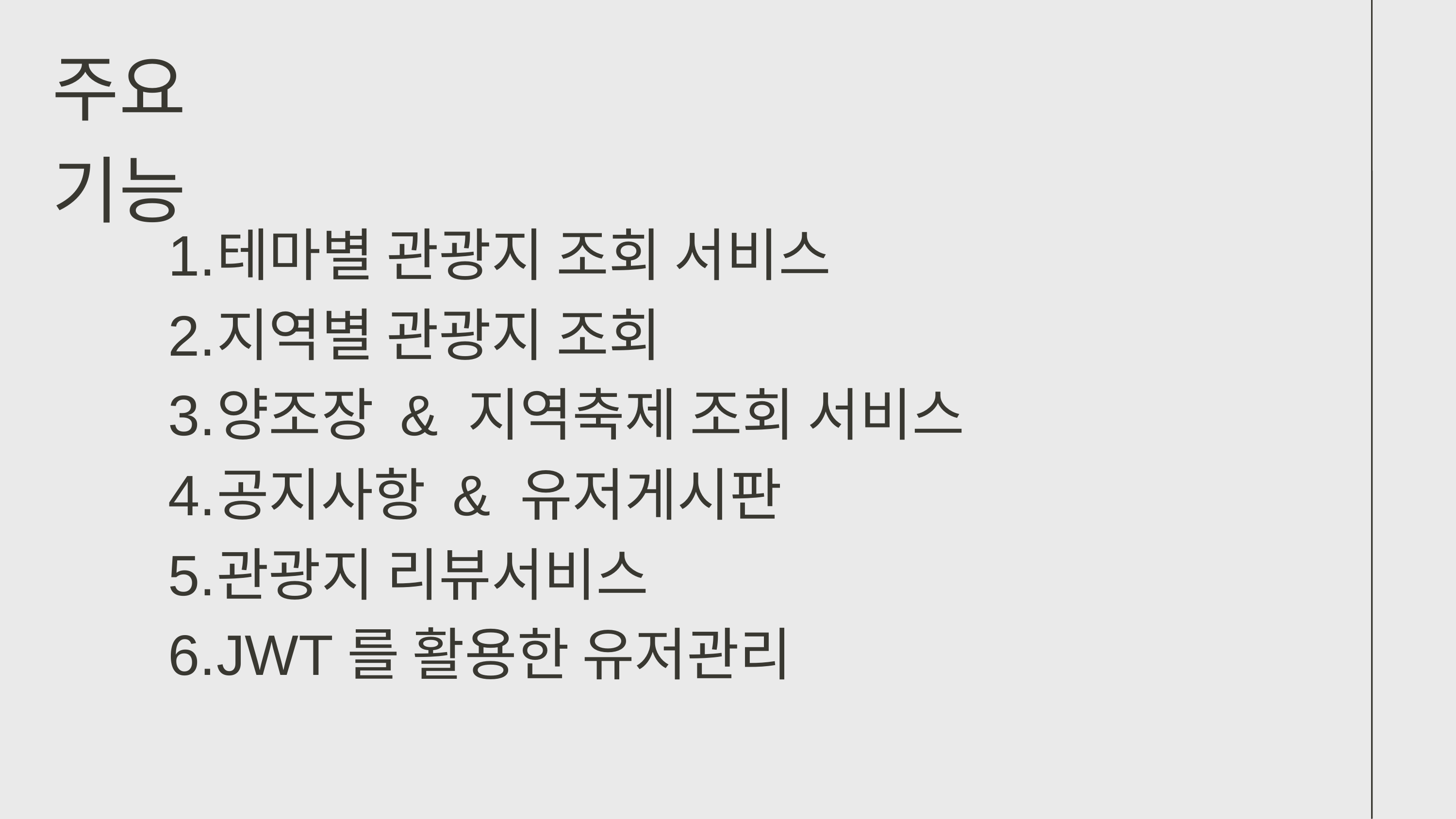

주요 기능
테마별 관광지 조회 서비스
지역별 관광지 조회
양조장 & 지역축제 조회 서비스
공지사항 & 유저게시판
관광지 리뷰서비스
JWT를 활용한 유저관리